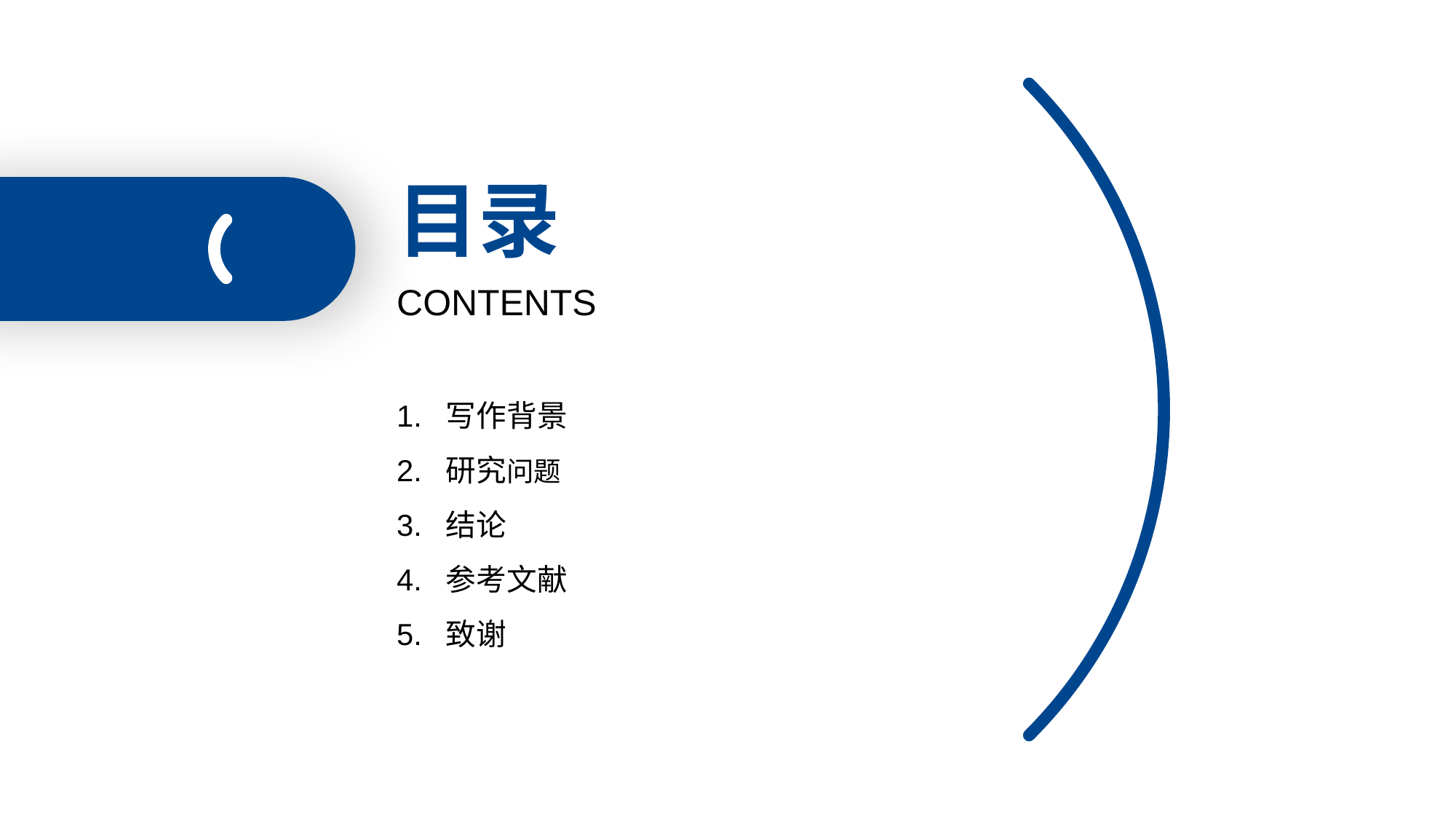

目录

CONTENTS
1.  写作背景
2.  研究问题
3.  结论
4.  参考文献
5.  致谢